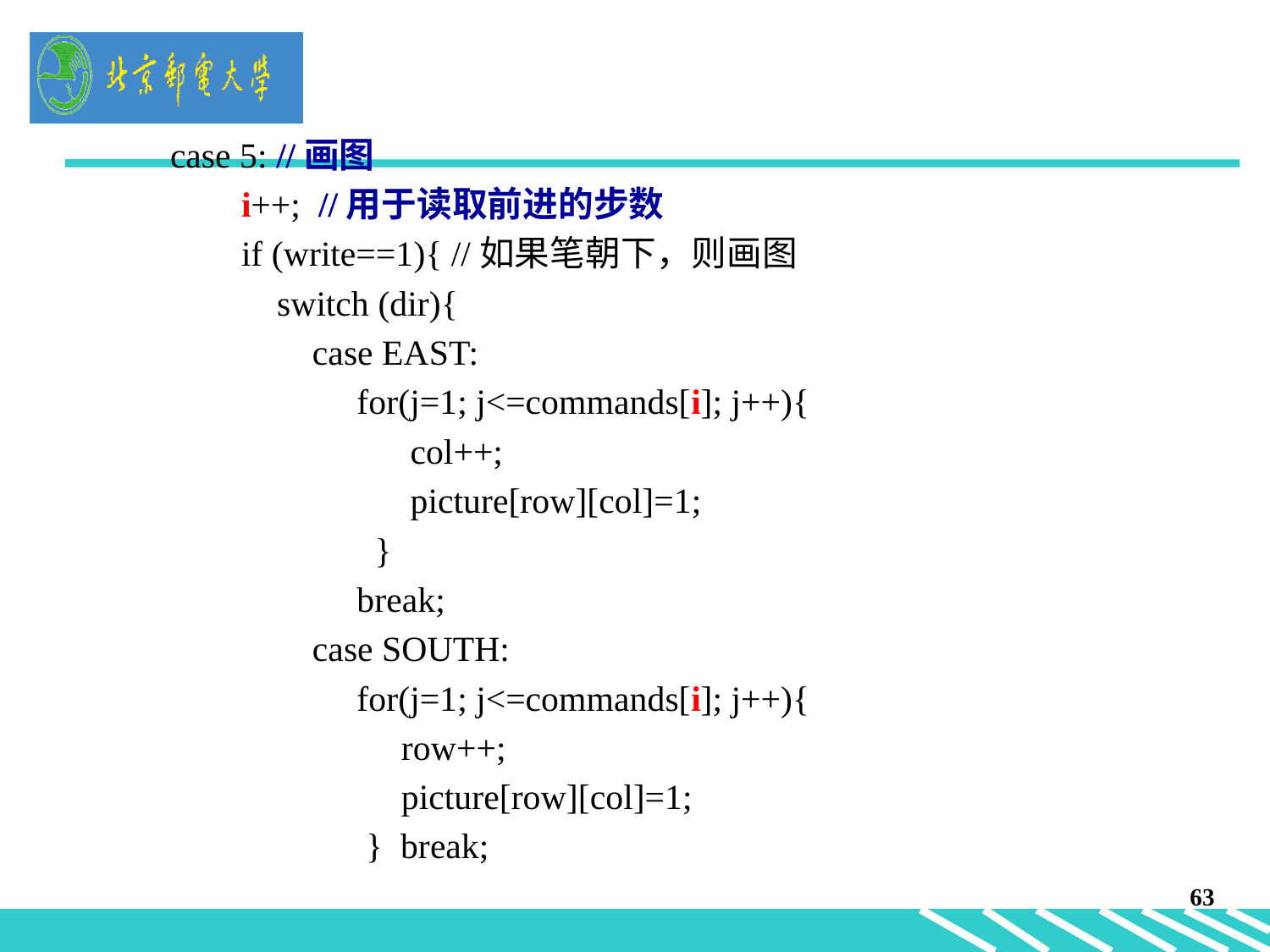

case 5: //画图
               i++;  //用于读取前进的步数
               if (write==1){ //如果笔朝下，则画图
                   switch (dir){
                       case EAST:
                            for(j=1; j<=commands[i]; j++){
                                  col++;
                                  picture[row][col]=1;
                              }
                            break;
                       case SOUTH:
                            for(j=1; j<=commands[i]; j++){
                                 row++;
                                 picture[row][col]=1;
                             }  break;
63